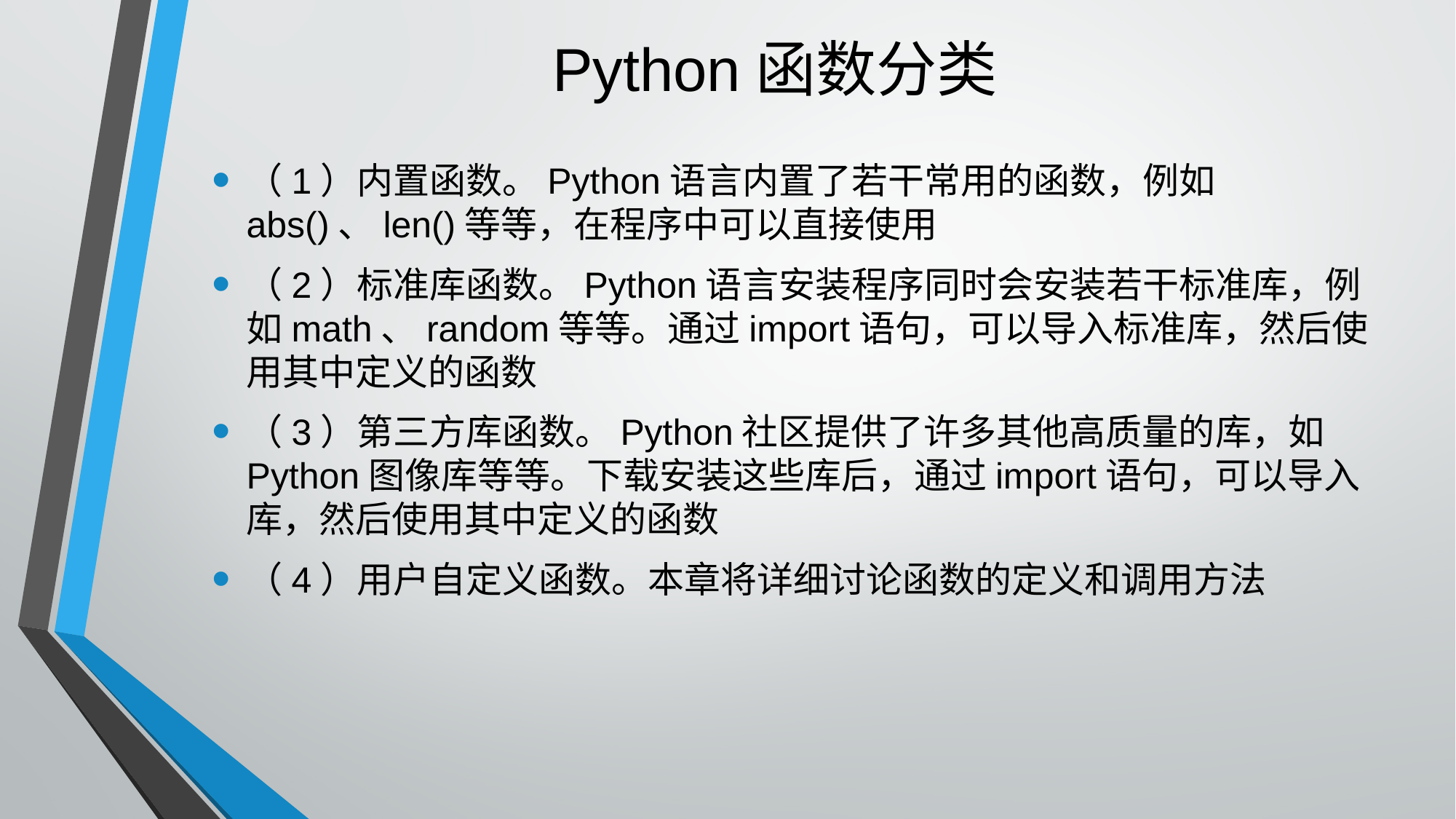

# Python函数分类
（1）内置函数。Python语言内置了若干常用的函数，例如abs()、len()等等，在程序中可以直接使用
（2）标准库函数。Python语言安装程序同时会安装若干标准库，例如math、random等等。通过import语句，可以导入标准库，然后使用其中定义的函数
（3）第三方库函数。Python社区提供了许多其他高质量的库，如Python图像库等等。下载安装这些库后，通过import语句，可以导入库，然后使用其中定义的函数
（4）用户自定义函数。本章将详细讨论函数的定义和调用方法